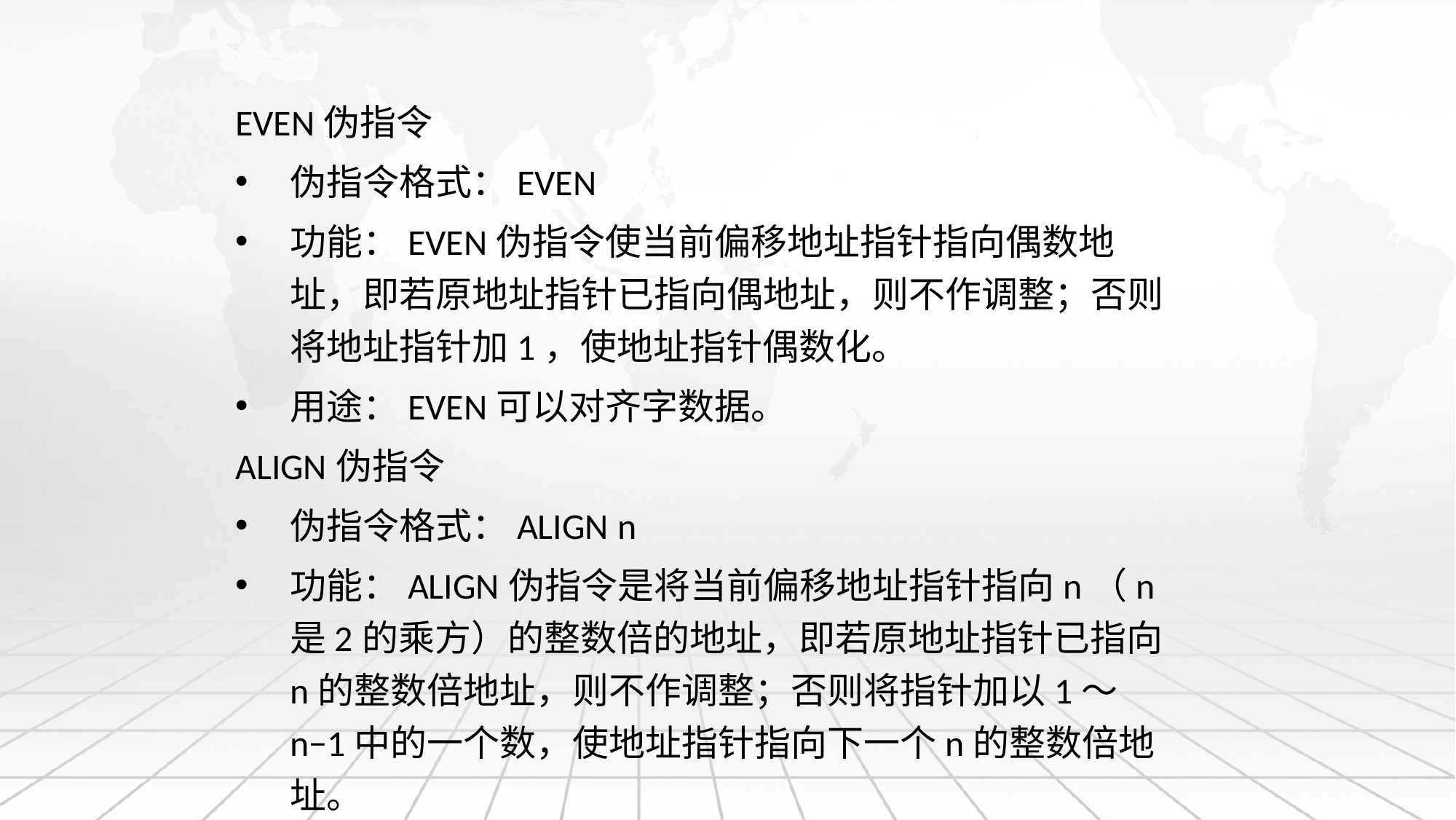

EVEN伪指令
伪指令格式：EVEN
功能：EVEN伪指令使当前偏移地址指针指向偶数地址，即若原地址指针已指向偶地址，则不作调整；否则将地址指针加1，使地址指针偶数化。
用途：EVEN可以对齐字数据。
ALIGN伪指令
伪指令格式：ALIGN	n
功能：ALIGN伪指令是将当前偏移地址指针指向n（n是2的乘方）的整数倍的地址，即若原地址指针已指向n的整数倍地址，则不作调整；否则将指针加以1～n−1中的一个数，使地址指针指向下一个n的整数倍地址。